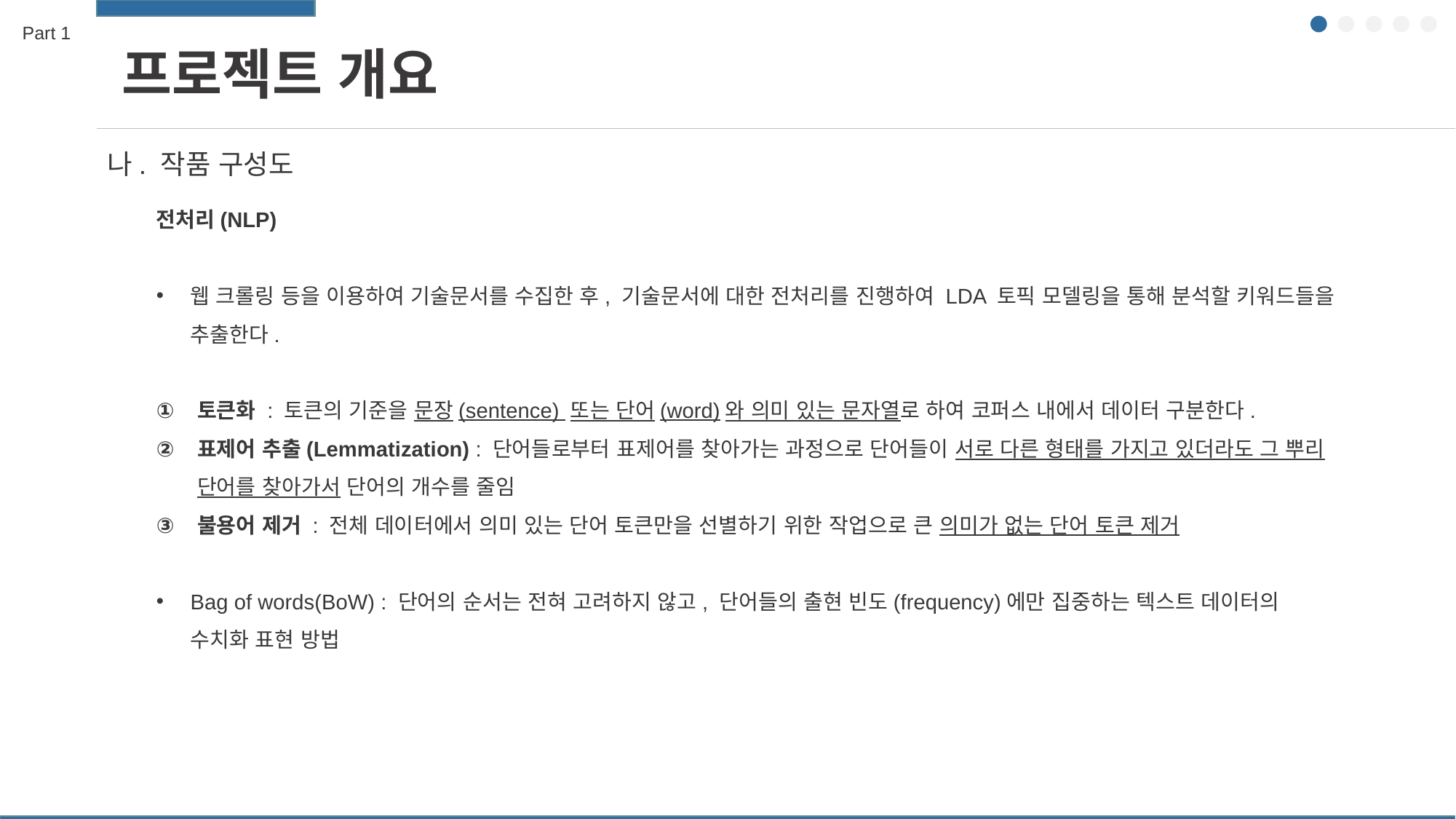

Part 1

프로젝트 개요
나. 작품 구성도
전처리(NLP)

웹 크롤링 등을 이용하여 기술문서를 수집한 후, 기술문서에 대한 전처리를 진행하여 LDA 토픽 모델링을 통해 분석할 키워드들을 추출한다.

토큰화 : 토큰의 기준을 문장(sentence) 또는 단어(word)와 의미 있는 문자열로 하여 코퍼스 내에서 데이터 구분한다.
표제어 추출(Lemmatization) : 단어들로부터 표제어를 찾아가는 과정으로 단어들이 서로 다른 형태를 가지고 있더라도 그 뿌리 단어를 찾아가서 단어의 개수를 줄임
불용어 제거 : 전체 데이터에서 의미 있는 단어 토큰만을 선별하기 위한 작업으로 큰 의미가 없는 단어 토큰 제거

Bag of words(BoW) : 단어의 순서는 전혀 고려하지 않고, 단어들의 출현 빈도(frequency)에만 집중하는 텍스트 데이터의 수치화 표현 방법